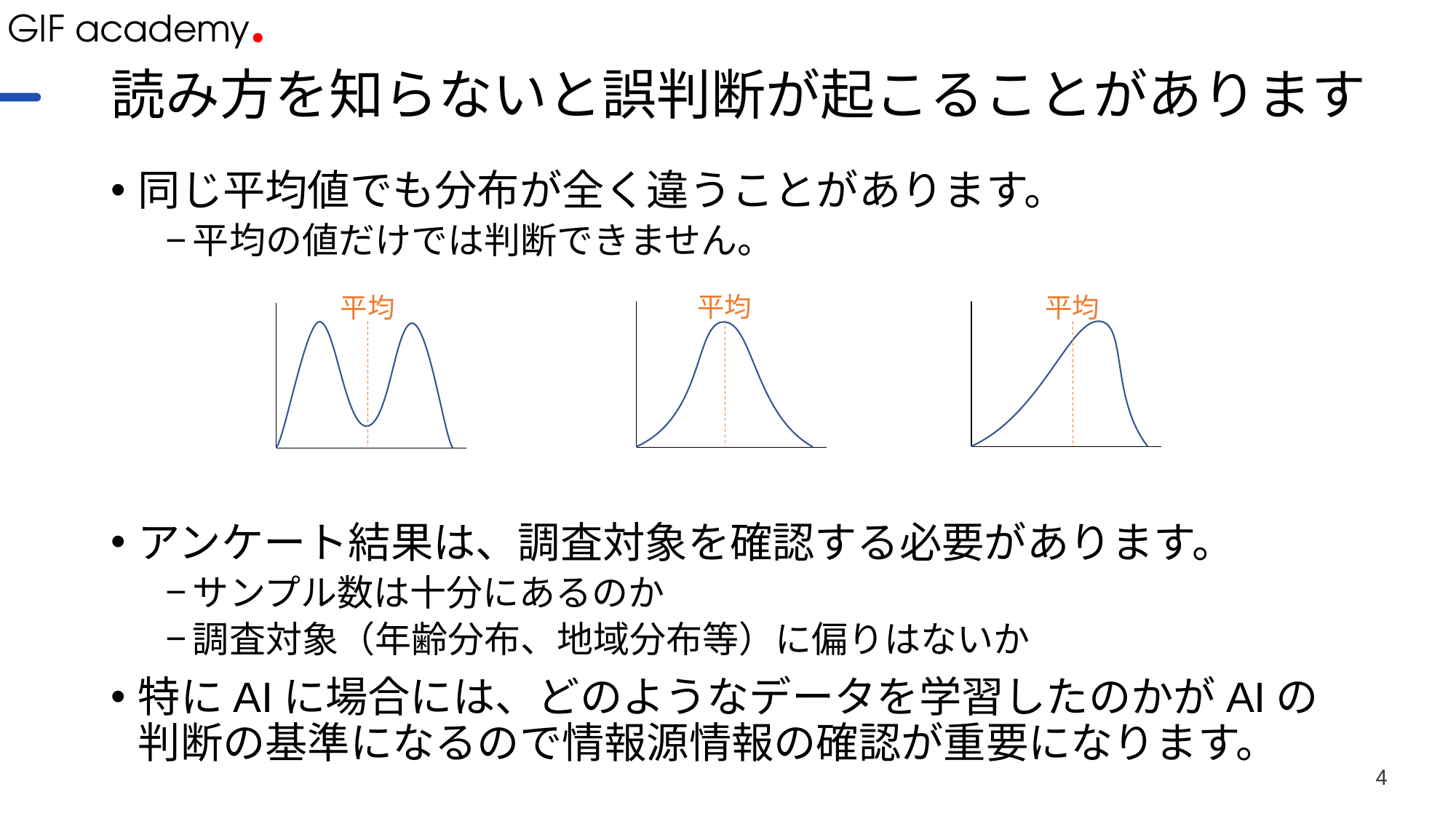

# 読み方を知らないと誤判断が起こることがあります
同じ平均値でも分布が全く違うことがあります。
平均の値だけでは判断できません。

アンケート結果は、調査対象を確認する必要があります。
サンプル数は十分にあるのか
調査対象（年齢分布、地域分布等）に偏りはないか
特にAIに場合には、どのようなデータを学習したのかがAIの判断の基準になるので情報源情報の確認が重要になります。
平均
平均
平均

4